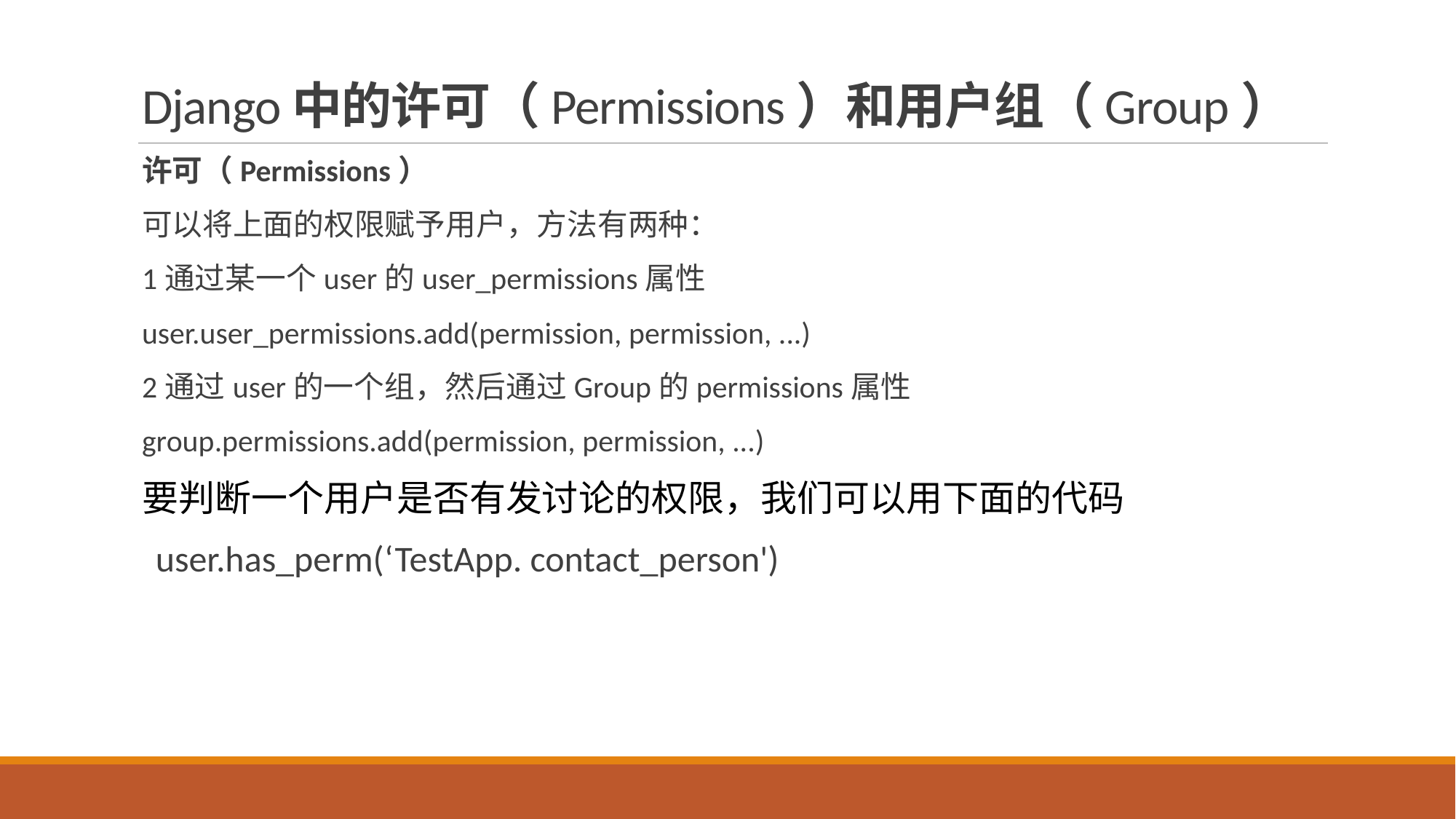

# Django中的许可（Permissions）和用户组（Group）
许可（Permissions）
可以将上面的权限赋予用户，方法有两种：
1通过某一个user的user_permissions属性
user.user_permissions.add(permission, permission, ...)
2通过user的一个组，然后通过Group的permissions属性
group.permissions.add(permission, permission, ...)
要判断一个用户是否有发讨论的权限，我们可以用下面的代码
   user.has_perm(‘TestApp. contact_person')